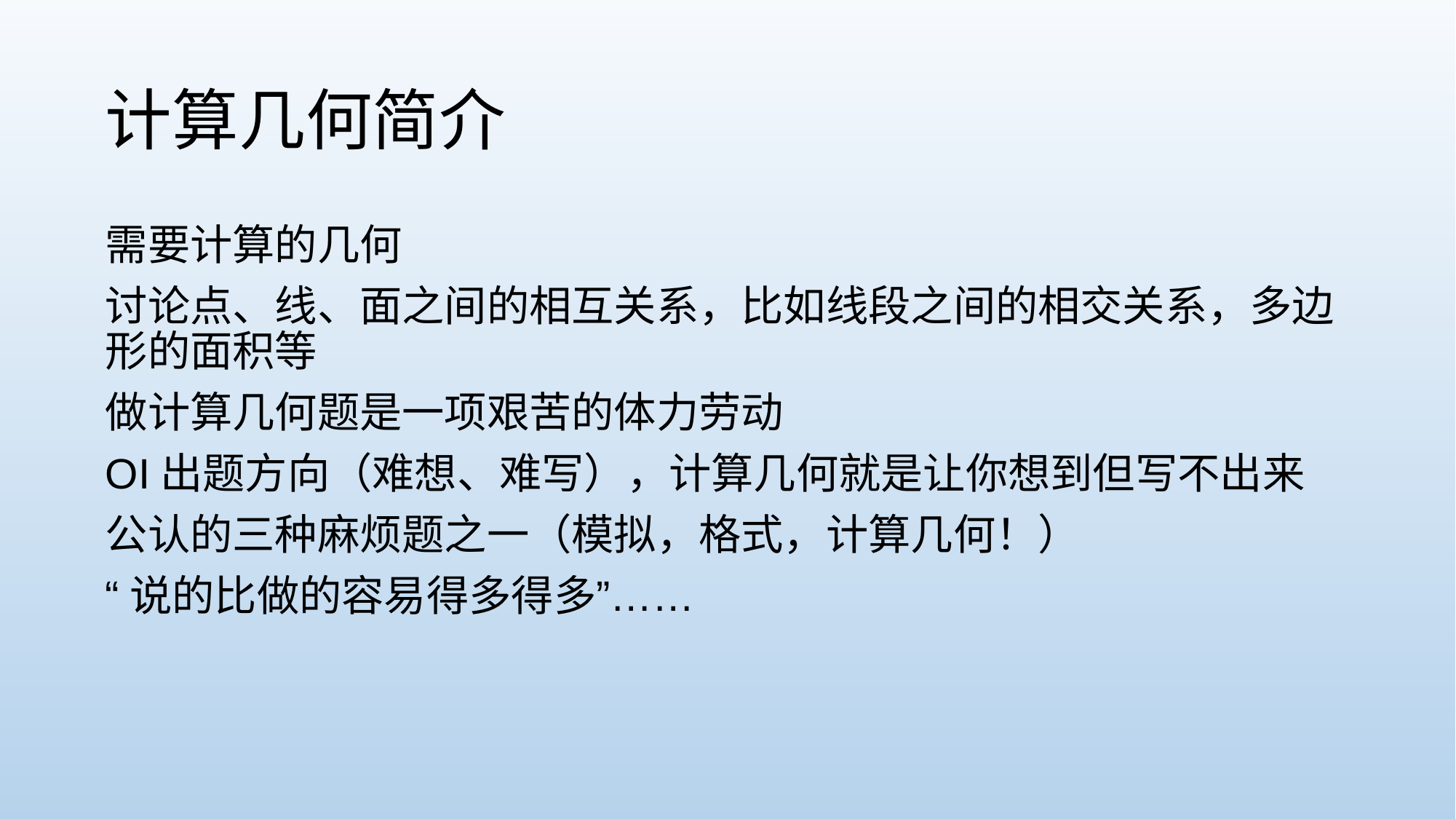

# 计算几何简介
需要计算的几何
讨论点、线、面之间的相互关系，比如线段之间的相交关系，多边形的面积等
做计算几何题是一项艰苦的体力劳动
OI出题方向（难想、难写），计算几何就是让你想到但写不出来
公认的三种麻烦题之一（模拟，格式，计算几何！）
“说的比做的容易得多得多”……